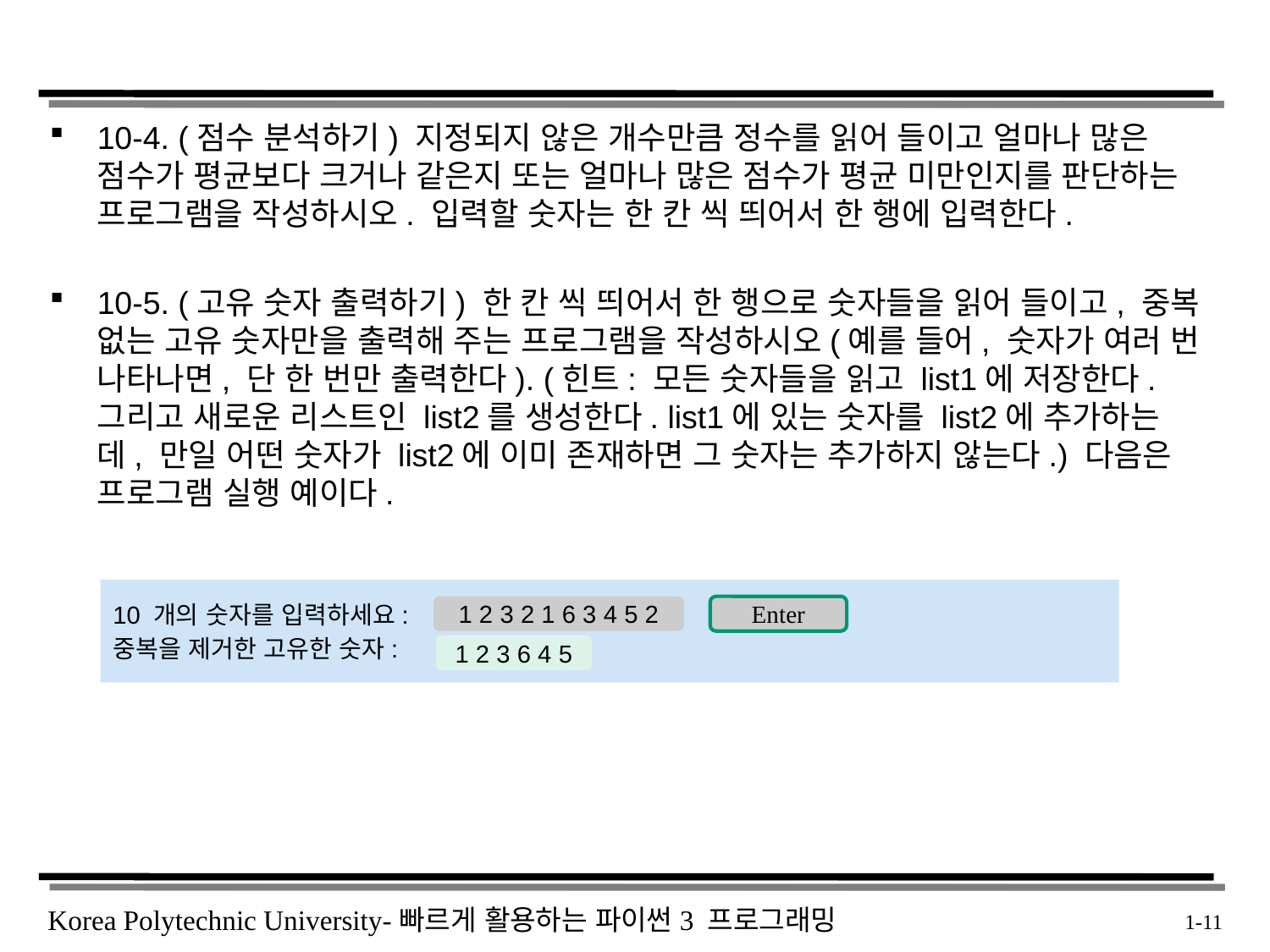

10-4. (점수 분석하기) 지정되지 않은 개수만큼 정수를 읽어 들이고 얼마나 많은 점수가 평균보다 크거나 같은지 또는 얼마나 많은 점수가 평균 미만인지를 판단하는 프로그램을 작성하시오. 입력할 숫자는 한 칸 씩 띄어서 한 행에 입력한다.

10-5. (고유 숫자 출력하기) 한 칸 씩 띄어서 한 행으로 숫자들을 읽어 들이고, 중복 없는 고유 숫자만을 출력해 주는 프로그램을 작성하시오(예를 들어, 숫자가 여러 번 나타나면, 단 한 번만 출력한다). (힌트: 모든 숫자들을 읽고 list1에 저장한다. 그리고 새로운 리스트인 list2를 생성한다. list1에 있는 숫자를 list2에 추가하는데, 만일 어떤 숫자가 list2에 이미 존재하면 그 숫자는 추가하지 않는다.) 다음은 프로그램 실행 예이다.

10 개의 숫자를 입력하세요:
중복을 제거한 고유한 숫자:
1 2 3 2 1 6 3 4 5 2
Enter
1 2 3 6 4 5
 1-11